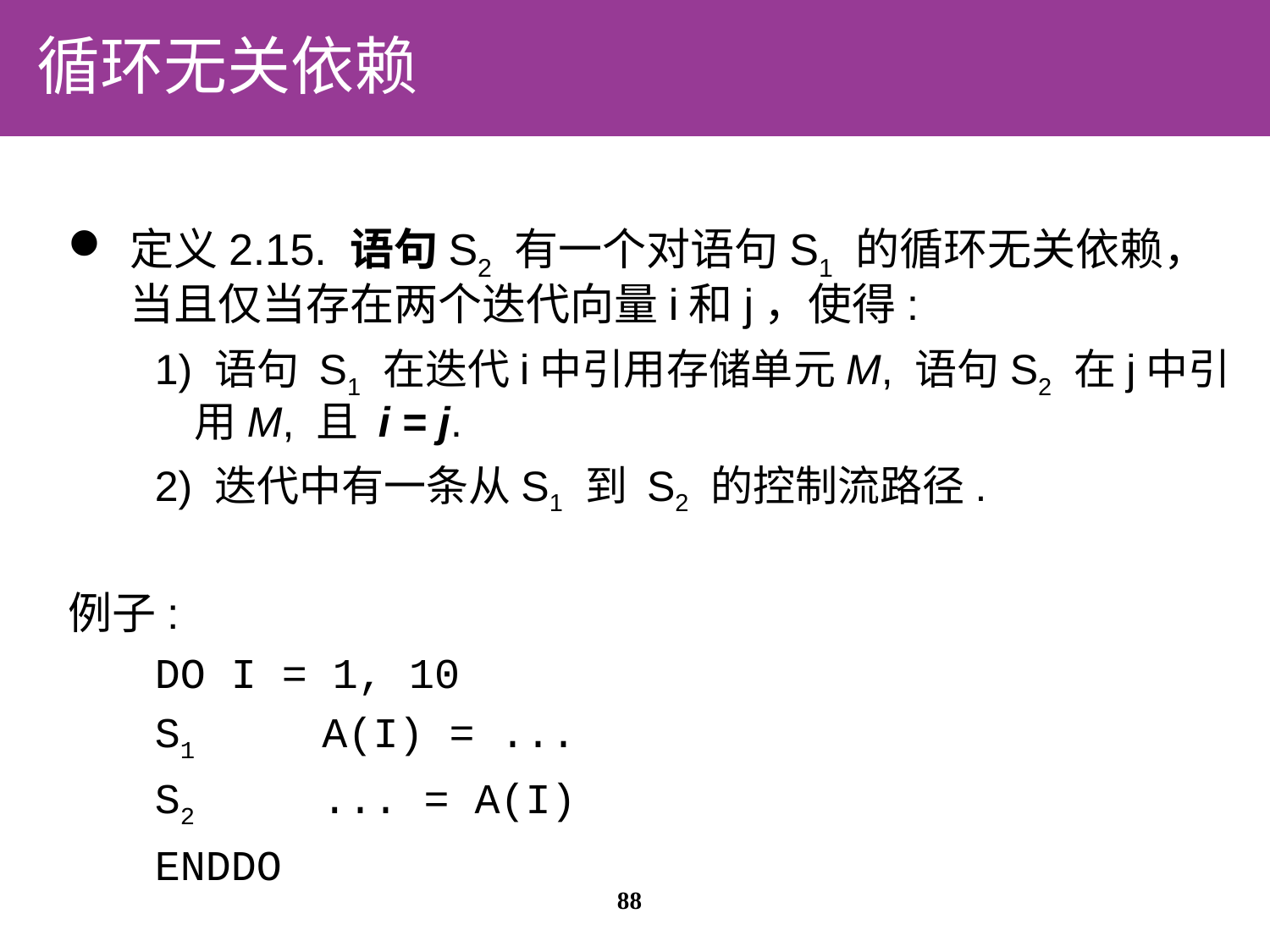

# 循环无关依赖
定义2.15. 语句S2 有一个对语句S1 的循环无关依赖，当且仅当存在两个迭代向量i和j，使得:
1) 语句 S1 在迭代i中引用存储单元M, 语句S2 在j中引用M, 且 i = j.
2) 迭代中有一条从S1 到 S2 的控制流路径.

例子:
DO I = 1, 10
S1     A(I) = ...
S2     ... = A(I)
ENDDO
88